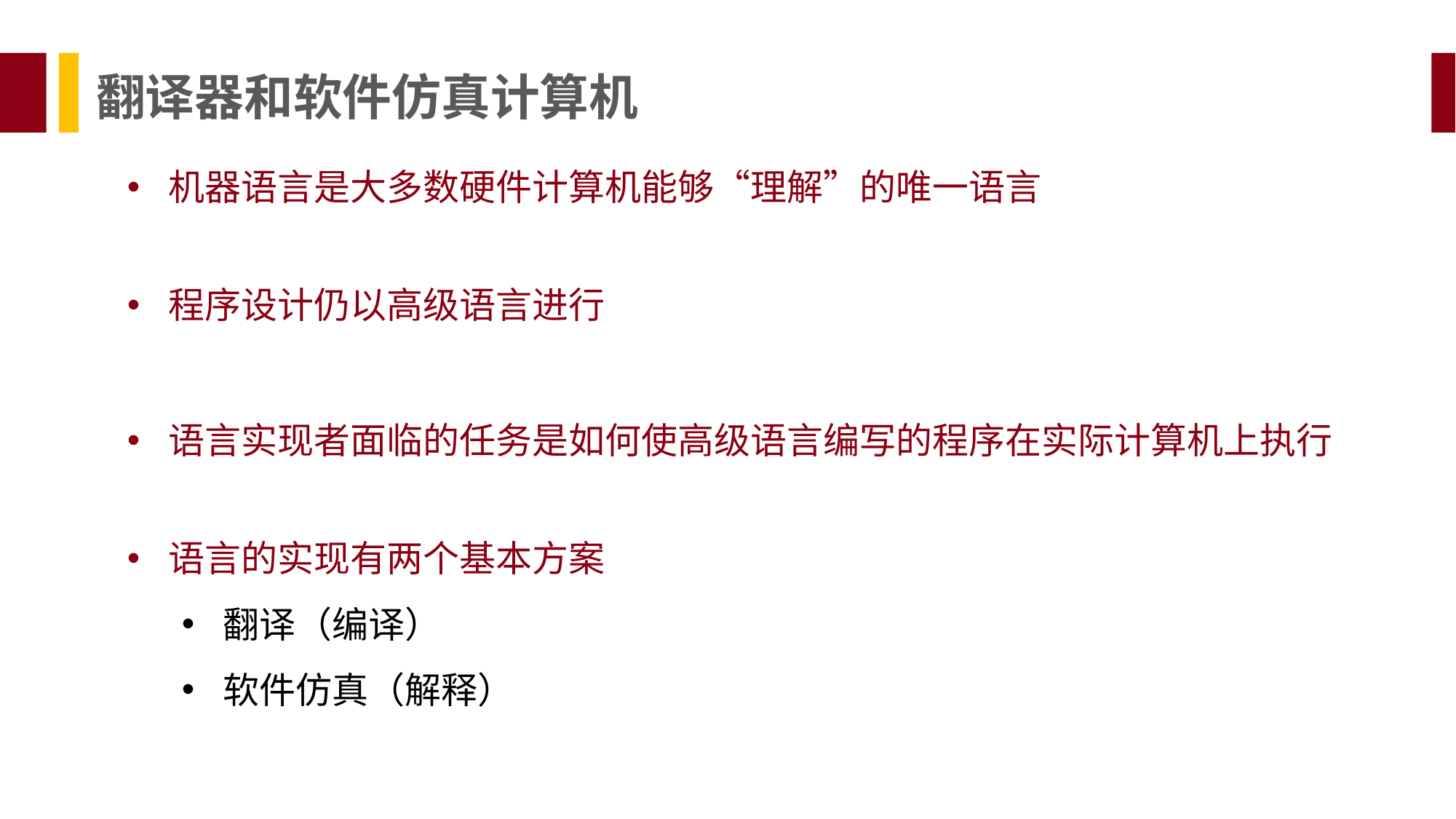

翻译器和软件仿真计算机
机器语言是大多数硬件计算机能够“理解”的唯一语言

程序设计仍以高级语言进行

语言实现者面临的任务是如何使高级语言编写的程序在实际计算机上执行

语言的实现有两个基本方案
翻译（编译）
软件仿真（解释）